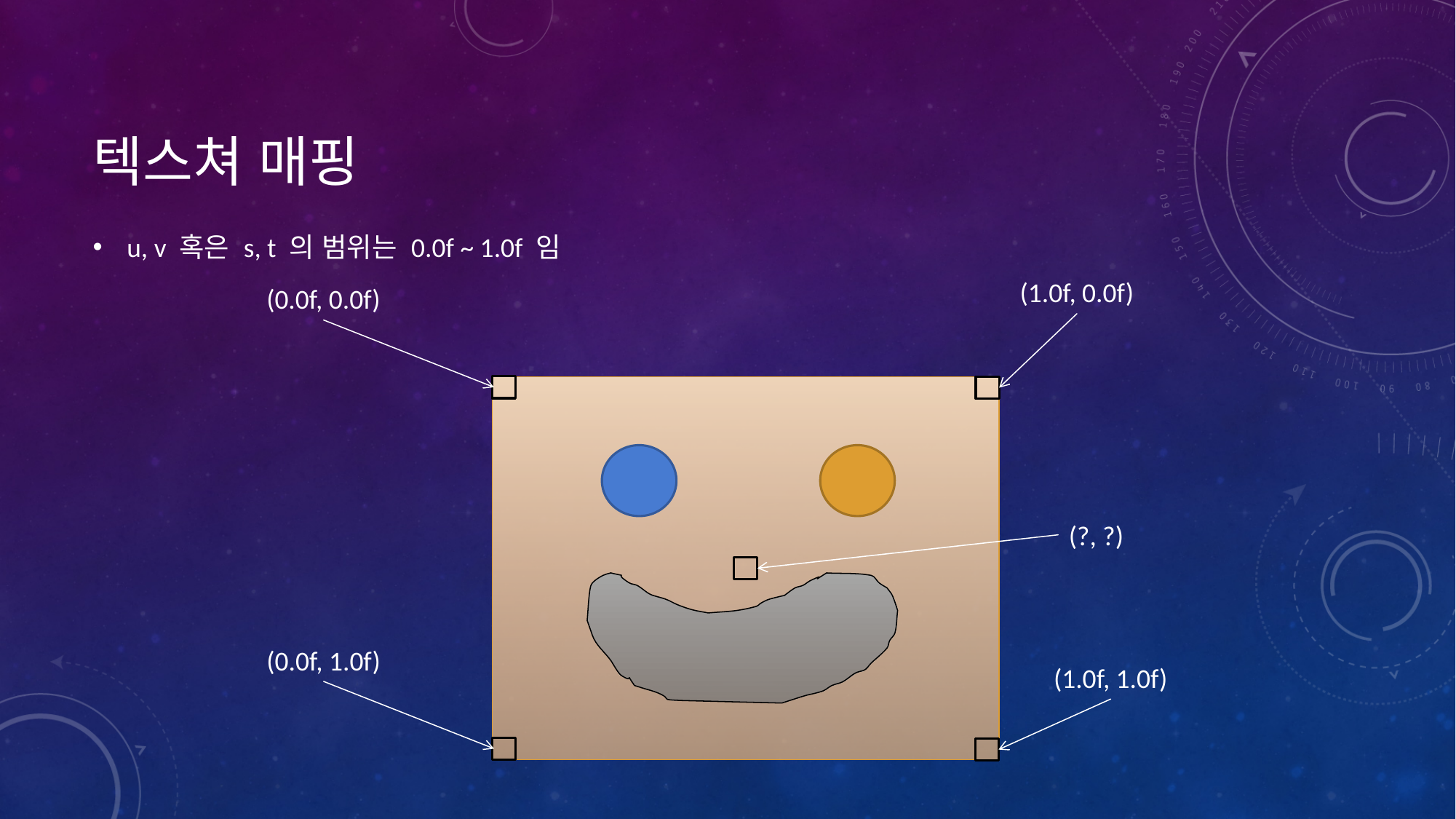

# 텍스쳐 매핑
u, v 혹은 s, t 의 범위는 0.0f ~ 1.0f 임
(1.0f, 0.0f)
(0.0f, 0.0f)

(?, ?)

(0.0f, 1.0f)
(1.0f, 1.0f)